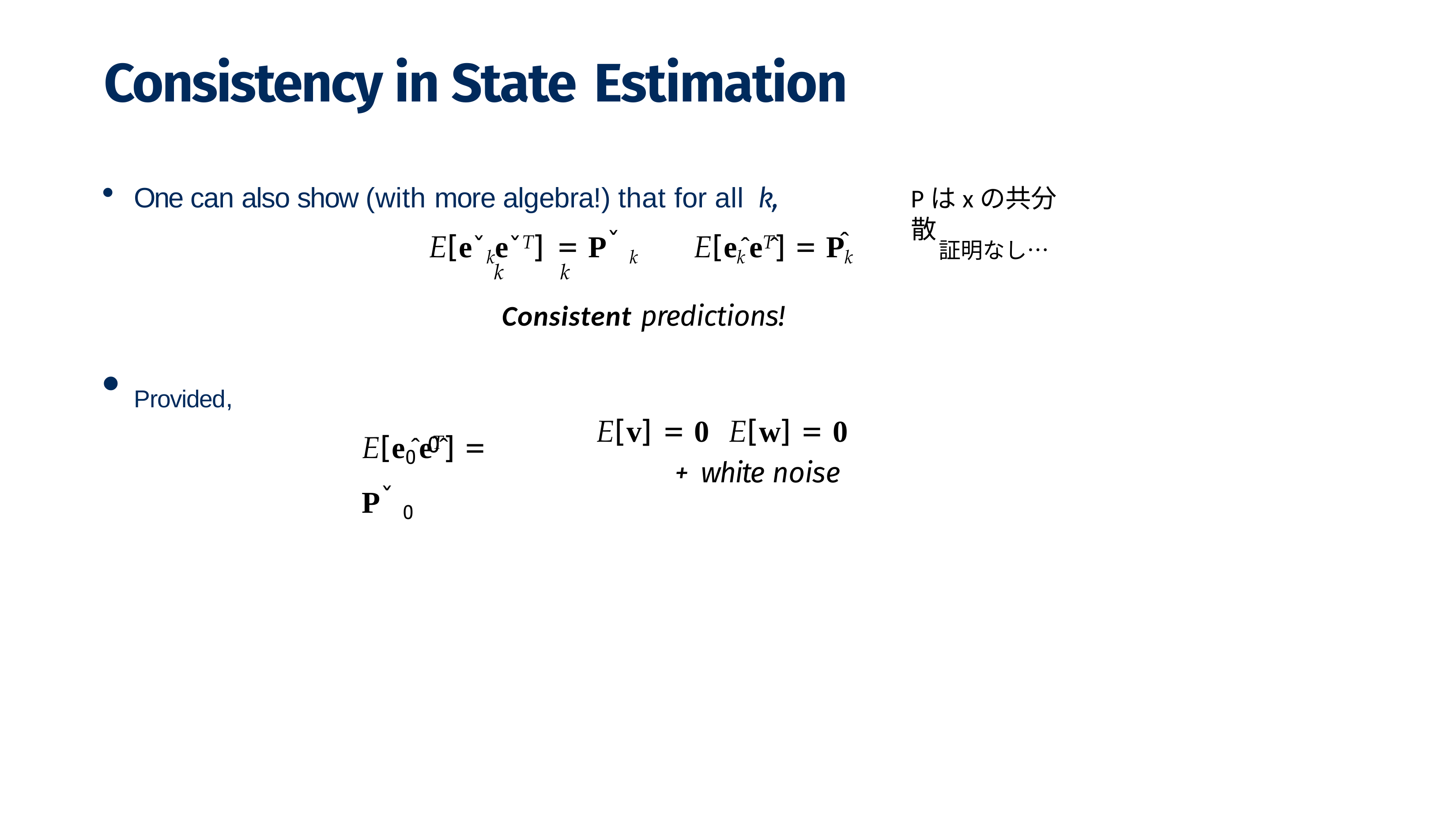

# Consistency in State Estimation
One can also show (with more algebra!) that for all k,
E[eˇkeˇT]  = Pˇ k	E[ek̂ eT̂ ] = P̂k
k	k
Consistent predictions!
Provided,
Pはxの共分散
証明なし…
E[v] = 0	E[w] = 0
+ white noise
E[e0̂ eT̂ ] = Pˇ 0
0